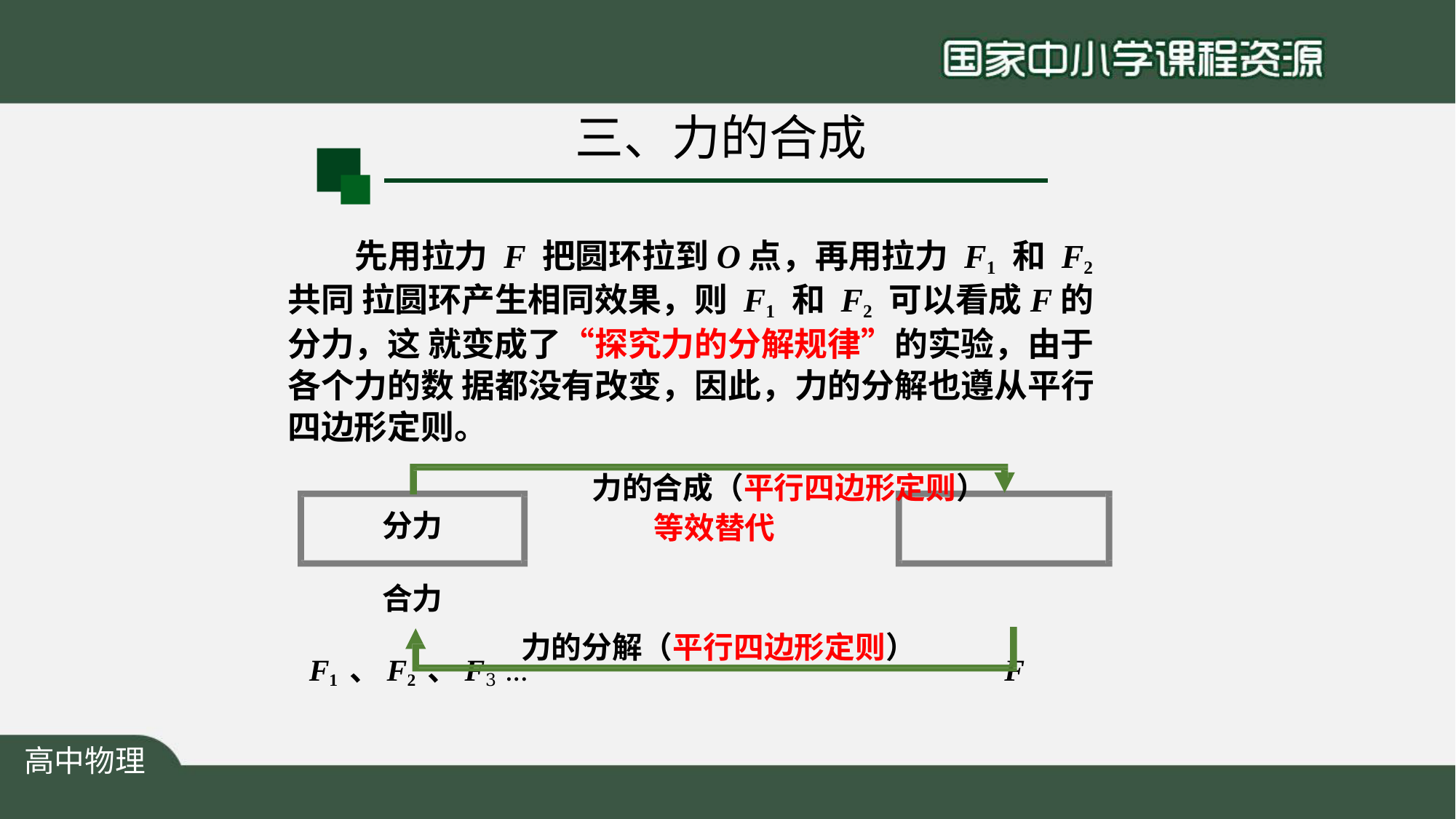

# 三、力的合成

先用拉力 F 把圆环拉到O点，再用拉力 F1 和 F2共同 拉圆环产生相同效果，则 F1 和 F2 可以看成F的分力，这 就变成了“探究力的分解规律”的实验，由于各个力的数 据都没有改变，因此，力的分解也遵从平行四边形定则。
力的合成（平行四边形定则）

分力	合力
F1 、F2 、F3 …	F
等效替代
力的分解（平行四边形定则）

高中物理